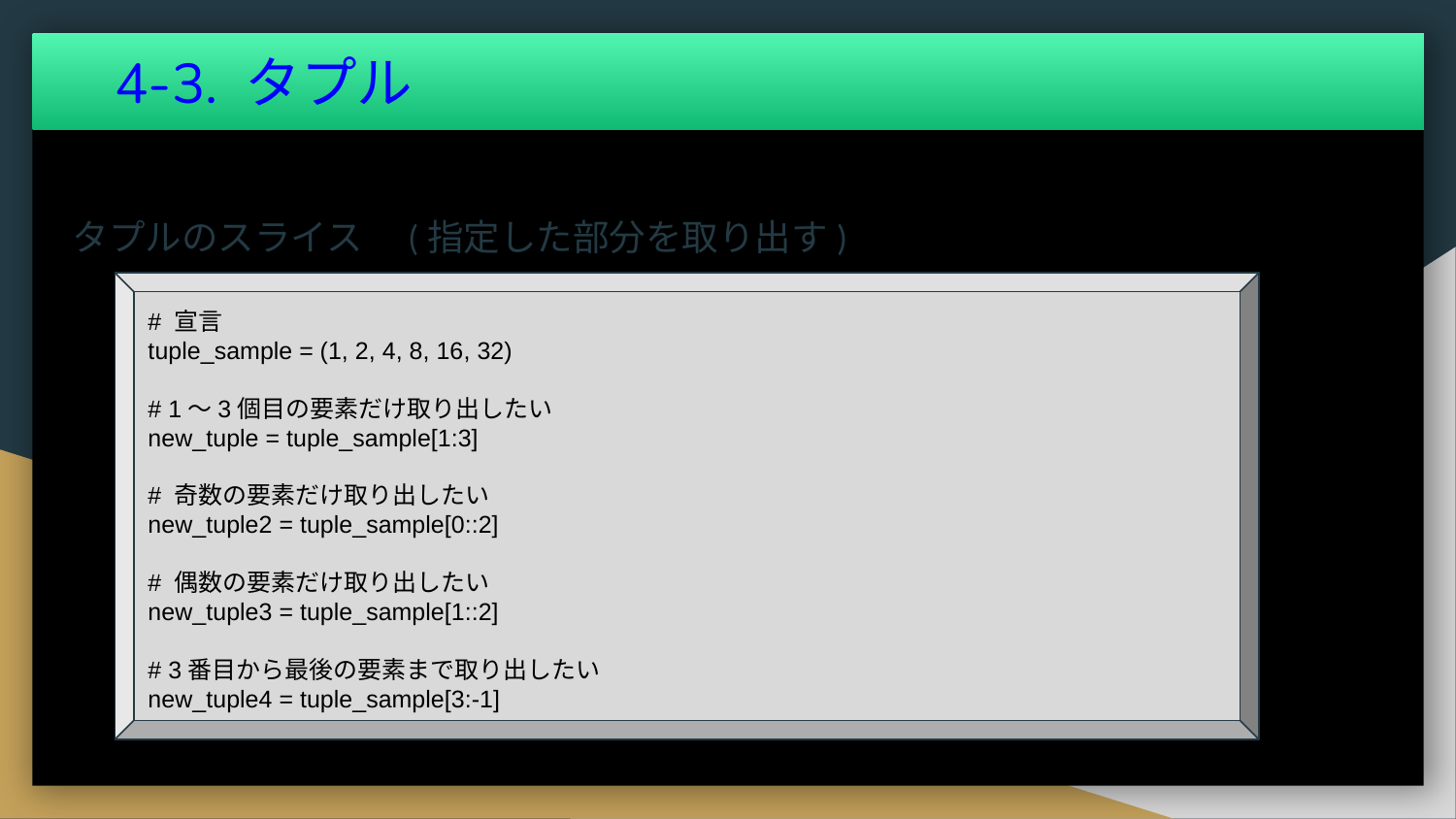

4-3. タプル
タプルのスライス　(指定した部分を取り出す)
# 宣言
tuple_sample = (1, 2, 4, 8, 16, 32)

# 1〜3個目の要素だけ取り出したい
new_tuple = tuple_sample[1:3]

# 奇数の要素だけ取り出したい
new_tuple2 = tuple_sample[0::2]

# 偶数の要素だけ取り出したい
new_tuple3 = tuple_sample[1::2]

# 3番目から最後の要素まで取り出したい
new_tuple4 = tuple_sample[3:-1]